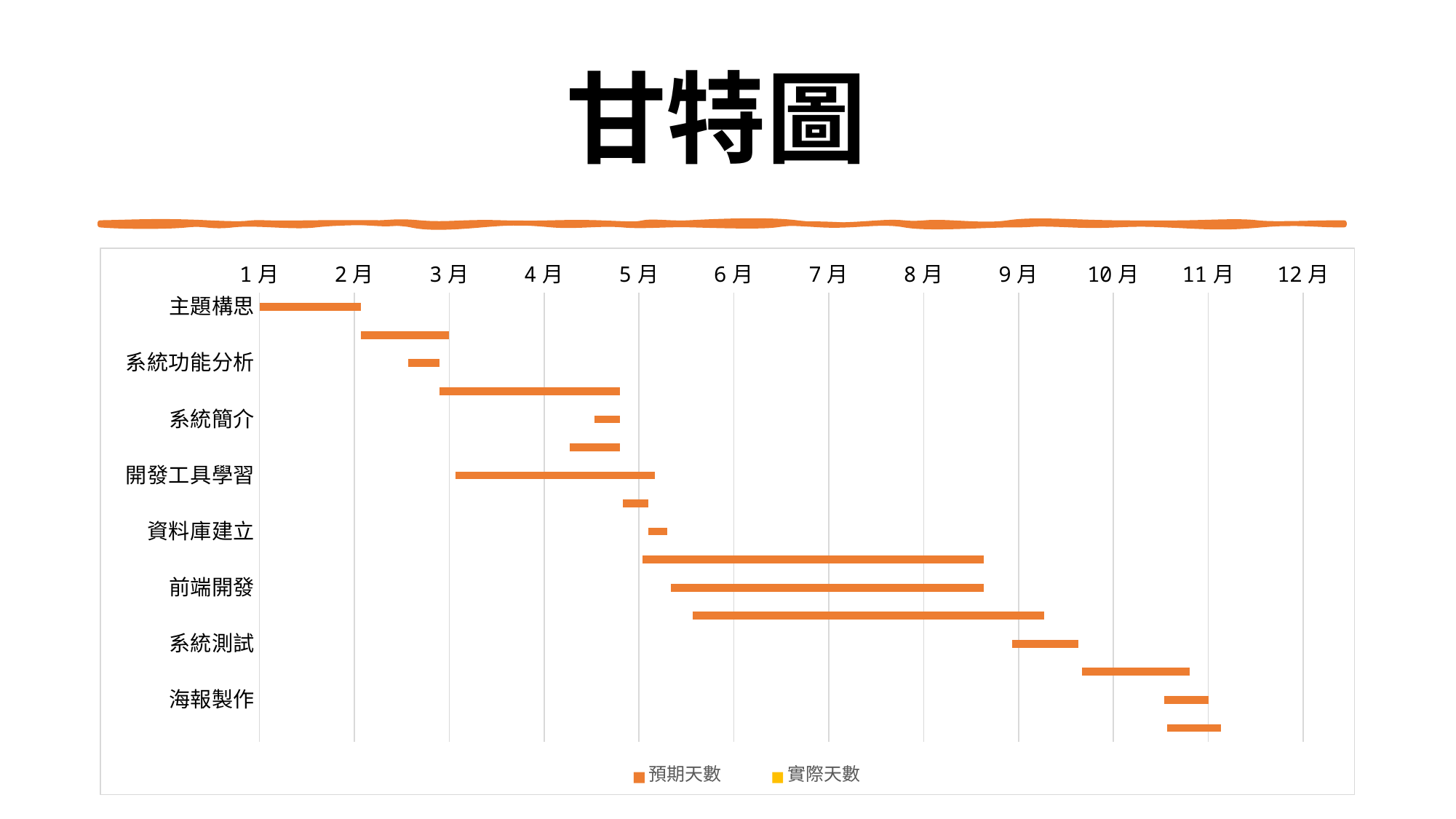

# 甘特圖

### Chart

| Category |  | 預期天數 |  | 實際天數 |
|---|---|---|---|---|
| 主題構思 | 44941.0 | 32.0 | 44941.0 | 40.0 |
| 相關資料蒐集 | 44973.0 | 28.0 | 44968.0 | 49.0 |
| 系統功能分析 | 44988.0 | 10.0 | 44985.0 | 22.0 |
| 初評文案撰寫 | 44998.0 | 57.0 | 44997.0 | 50.0 |
| 系統簡介 | 45047.0 | 8.0 | 45047.0 | 3.0 |
| Logo設計 | 45039.0 | 16.0 | 45047.0 | 8.0 |
| 開發工具學習 | 45003.0 | 63.0 | 45003.0 | 49.0 |
| 資料庫設計 | 45056.0 | 8.0 | None | None |
| 資料庫建立 | 45064.0 | 6.0 | None | None |
| 後端開發 | 45062.0 | 108.0 | None | None |
| 前端開發 | 45071.0 | 99.0 | None | None |
| 系統整合 | 45078.0 | 111.0 | None | None |
| 系統測試 | 45179.0 | 21.0 | None | None |
| 系統手冊 | 45201.0 | 34.0 | None | None |
| 海報製作 | 45227.0 | 14.0 | None | None |
| 影片製作 | 45228.0 | 17.0 | None | None |